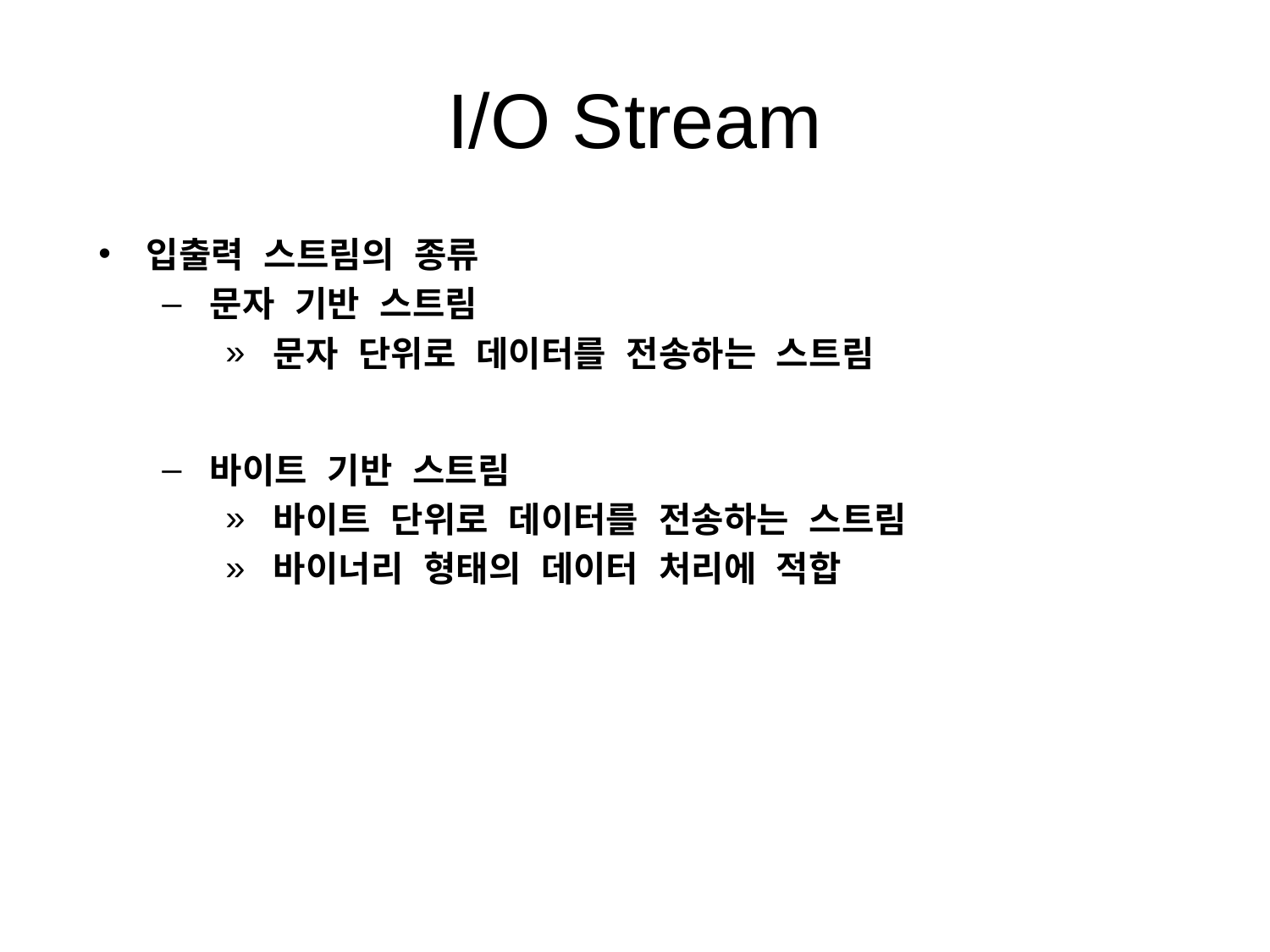

# I/O Stream
입출력  스트림의  종류
문자  기반  스트림
문자  단위로  데이터를  전송하는  스트림

바이트  기반  스트림
바이트  단위로  데이터를  전송하는  스트림
바이너리  형태의  데이터  처리에  적합